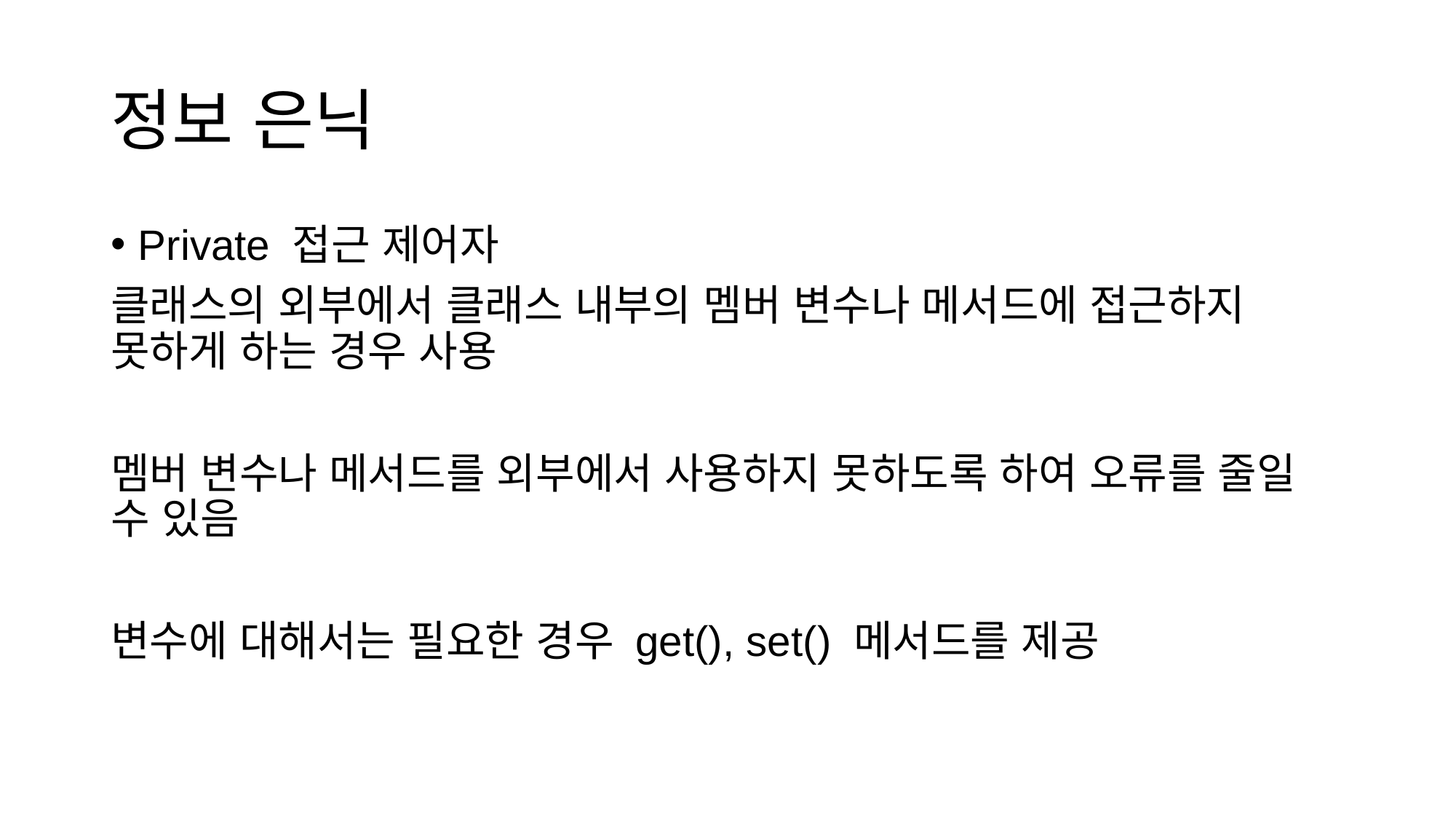

# 정보 은닉
Private 접근 제어자
클래스의 외부에서 클래스 내부의 멤버 변수나 메서드에 접근하지 못하게 하는 경우 사용

멤버 변수나 메서드를 외부에서 사용하지 못하도록 하여 오류를 줄일 수 있음

변수에 대해서는 필요한 경우 get(), set() 메서드를 제공